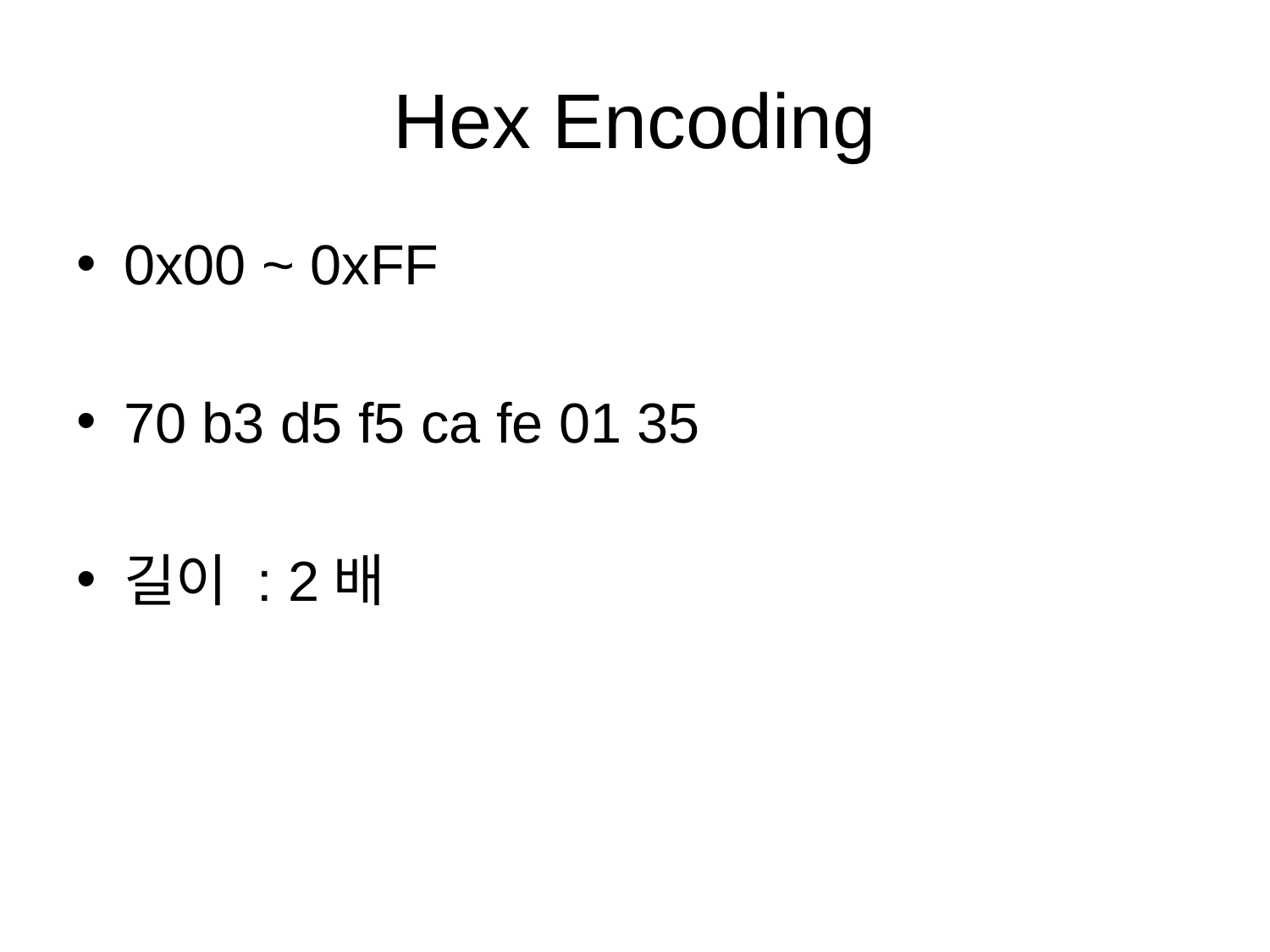

# Hex Encoding
0x00 ~ 0xFF

70 b3 d5 f5 ca fe 01 35

길이 : 2배